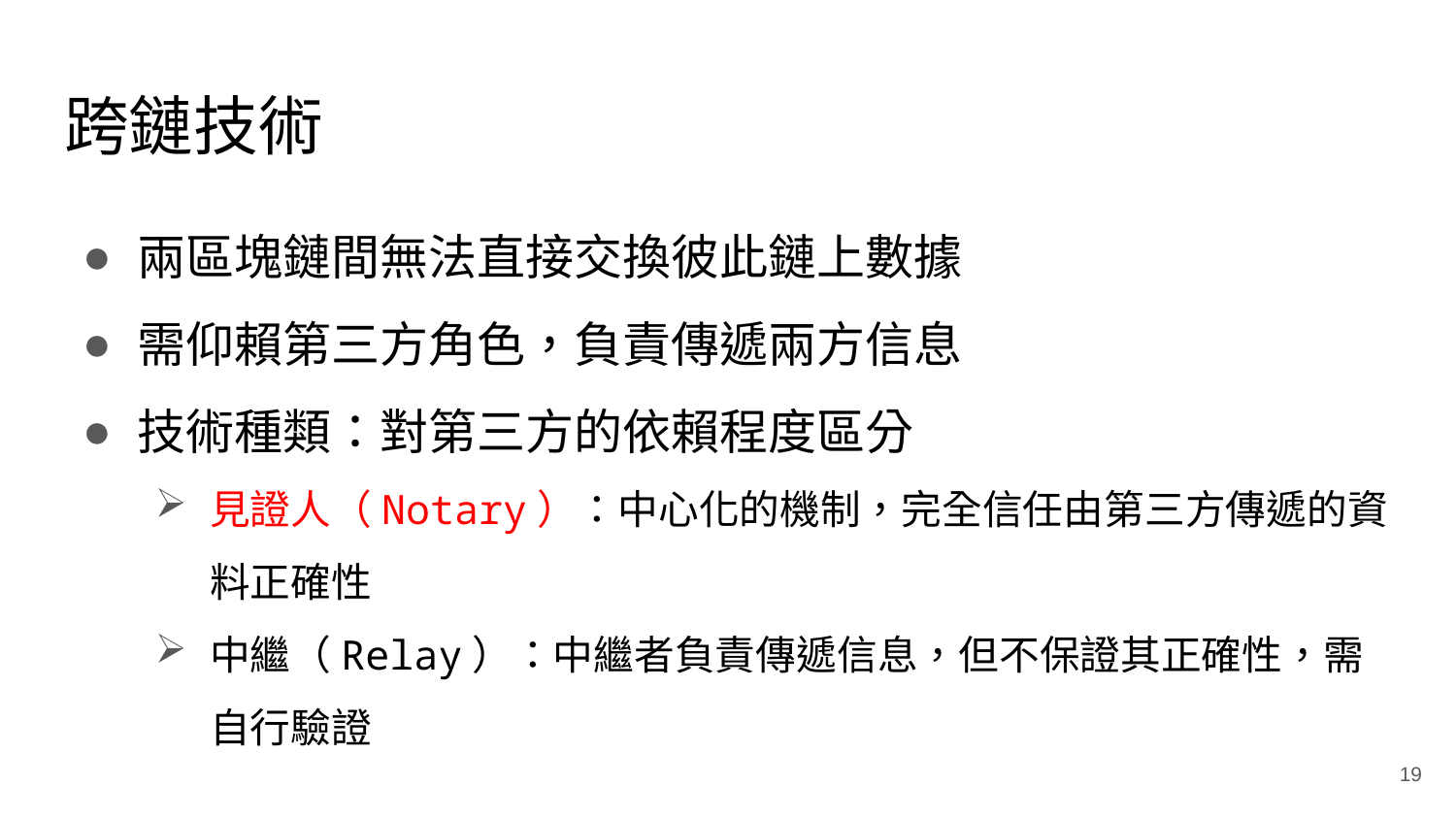

# 跨鏈技術
兩區塊鏈間無法直接交換彼此鏈上數據
需仰賴第三方角色，負責傳遞兩方信息
技術種類：對第三方的依賴程度區分
見證人（Notary）：中心化的機制，完全信任由第三方傳遞的資料正確性
中繼（Relay）：中繼者負責傳遞信息，但不保證其正確性，需自行驗證
19